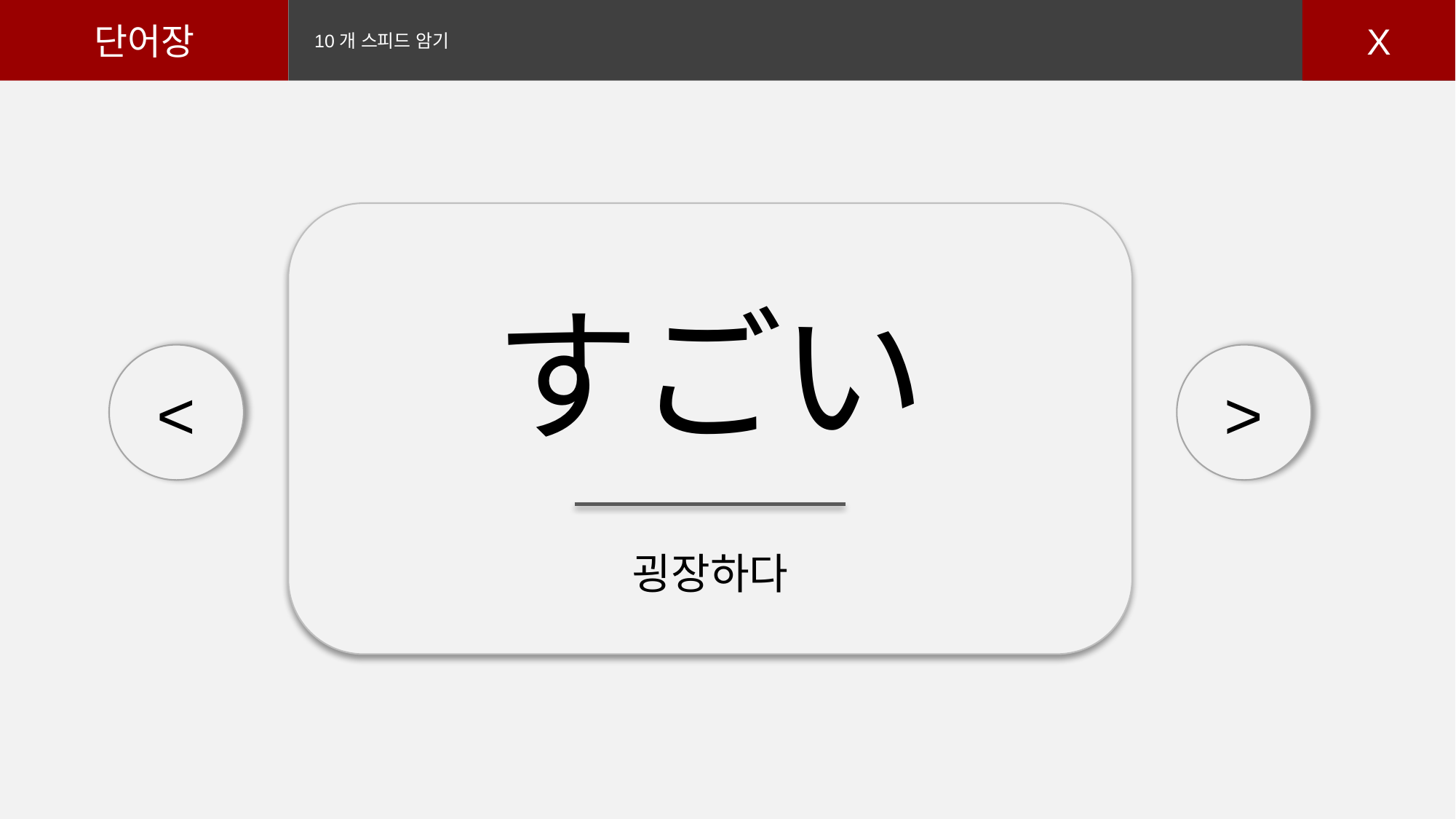

단어장
   10개 스피드 암기
X

すごい
<
>
굉장하다